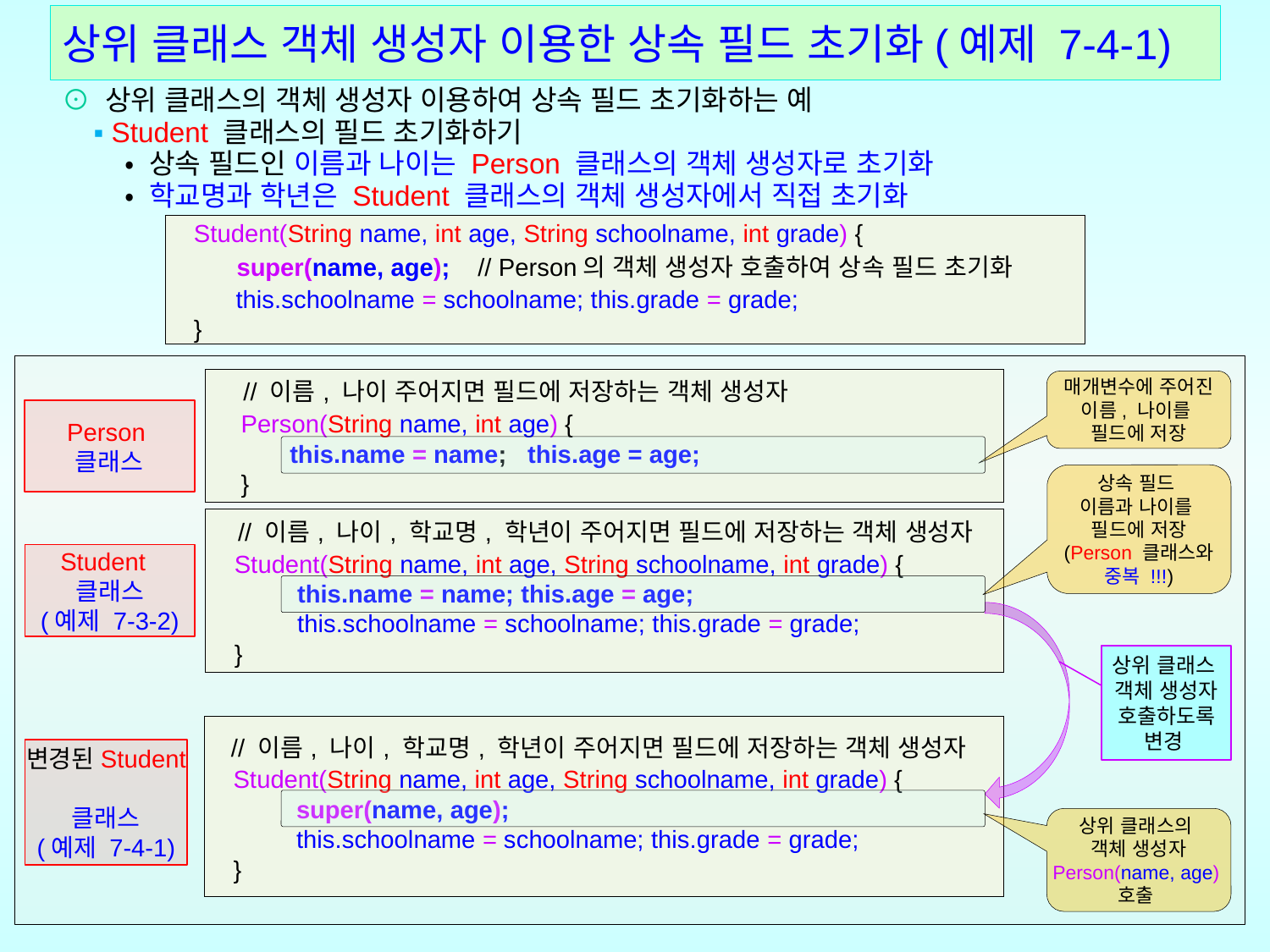

# 상위 클래스 객체 생성자 이용한 상속 필드 초기화(예제 7-4-1)
⊙ 상위 클래스의 객체 생성자 이용하여 상속 필드 초기화하는 예
    ▪ Student 클래스의 필드 초기화하기
        • 상속 필드인 이름과 나이는 Person 클래스의 객체 생성자로 초기화
        • 학교명과 학년은 Student 클래스의 객체 생성자에서 직접 초기화
| Student(String name, int age, String schoolname, int grade) { super(name, age); // Person의 객체 생성자 호출하여 상속 필드 초기화 this.schoolname = schoolname; this.grade = grade; } |
| --- |

| // 이름, 나이 주어지면 필드에 저장하는 객체 생성자 Person(String name, int age) { this.name = name; this.age = age; } |
| --- |
매개변수에 주어진 이름, 나이를
필드에 저장
Person
클래스

상속 필드
이름과 나이를
필드에 저장
(Person 클래스와 중복 !!!)
| // 이름, 나이, 학교명, 학년이 주어지면 필드에 저장하는 객체 생성자 Student(String name, int age, String schoolname, int grade) { this.name = name; this.age = age; this.schoolname = schoolname; this.grade = grade; } |
| --- |
Student
클래스
(예제 7-3-2)

상위 클래스
객체 생성자 호출하도록 변경
| // 이름, 나이, 학교명, 학년이 주어지면 필드에 저장하는 객체 생성자 Student(String name, int age, String schoolname, int grade) { super(name, age); this.schoolname = schoolname; this.grade = grade; } |
| --- |
변경된Student
클래스
(예제 7-4-1)

상위 클래스의
객체 생성자
Person(name, age)
호출